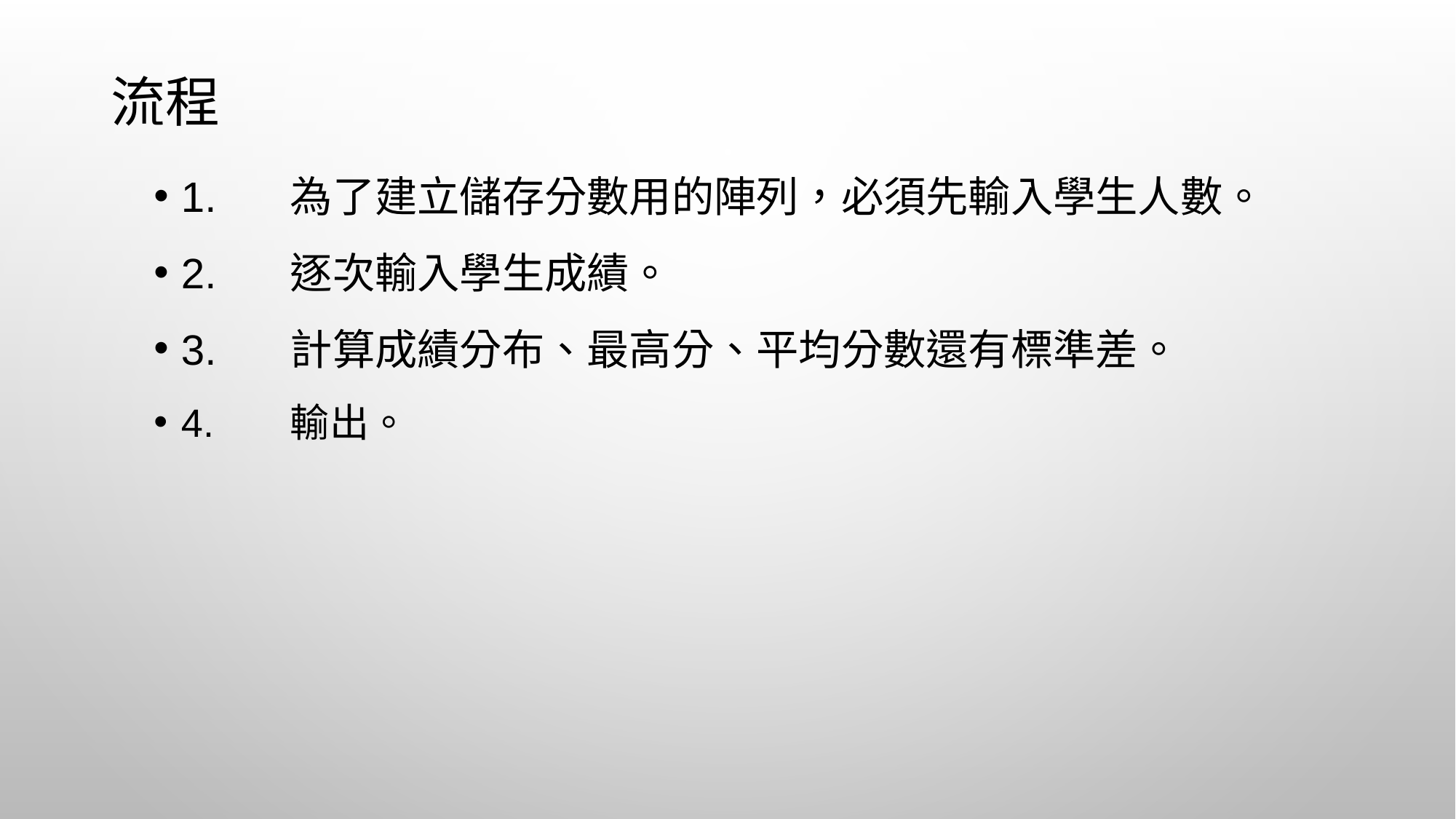

# 流程
1.	為了建立儲存分數用的陣列，必須先輸入學生人數。
2.	逐次輸入學生成績。
3.	計算成績分布、最高分、平均分數還有標準差。
4.	輸出。